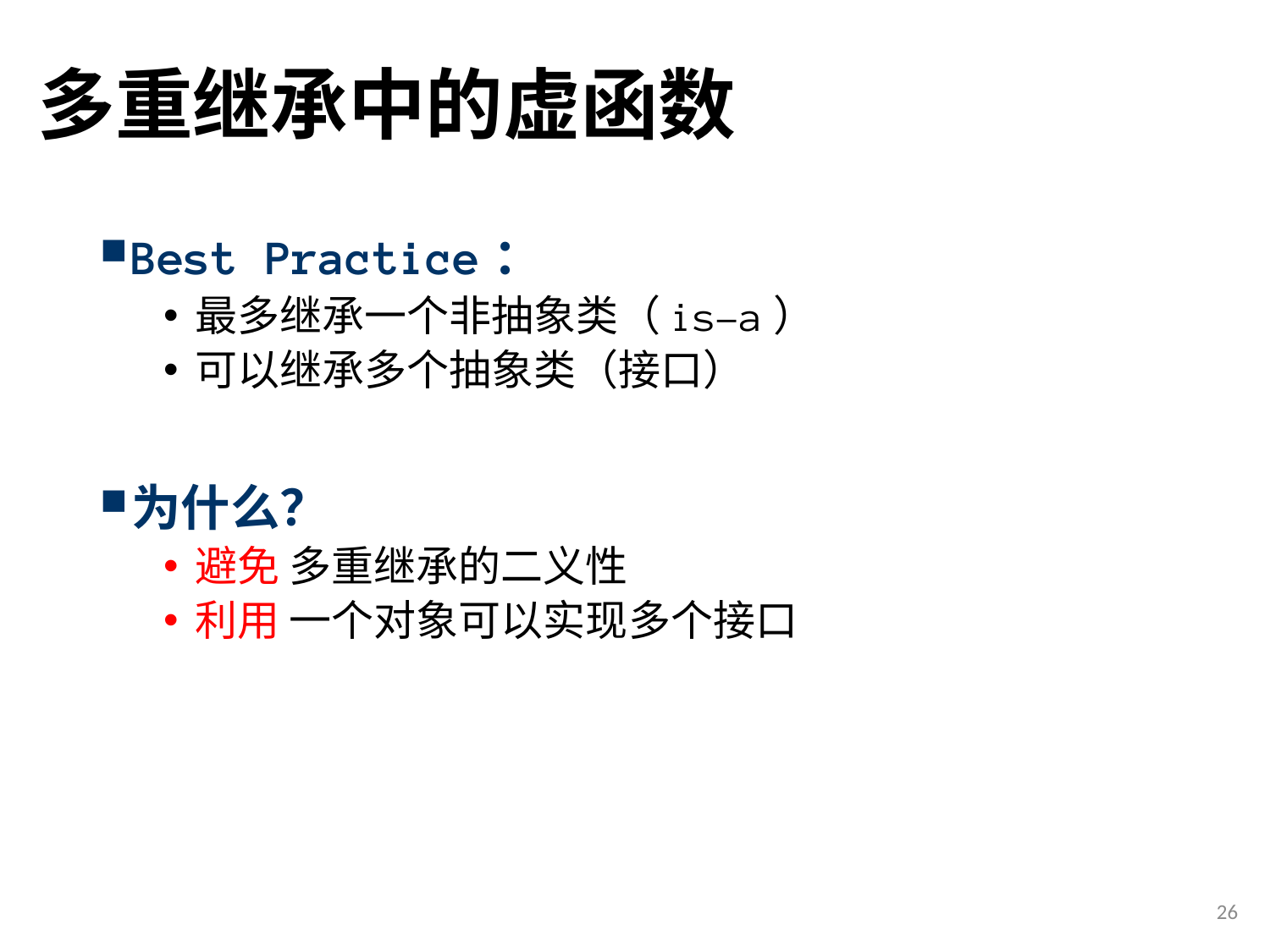

# 多重继承中的虚函数
Best Practice：
最多继承一个非抽象类（is-a）
可以继承多个抽象类（接口）

为什么？
避免 多重继承的二义性
利用 一个对象可以实现多个接口
26